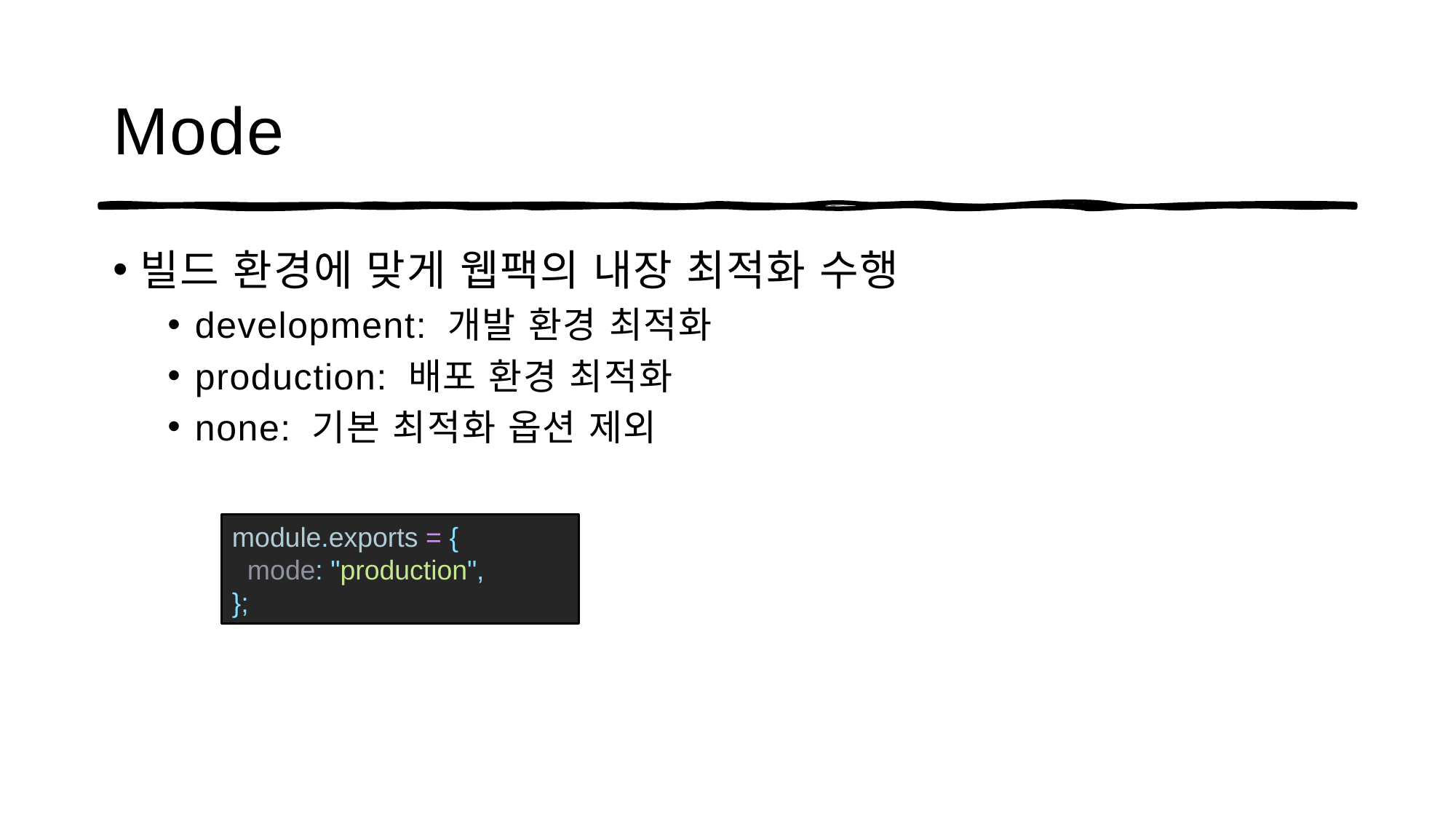

# Mode
빌드 환경에 맞게 웹팩의 내장 최적화 수행
development: 개발 환경 최적화
production: 배포 환경 최적화
none: 기본 최적화 옵션 제외
module.exports = {
  mode: "production",
};